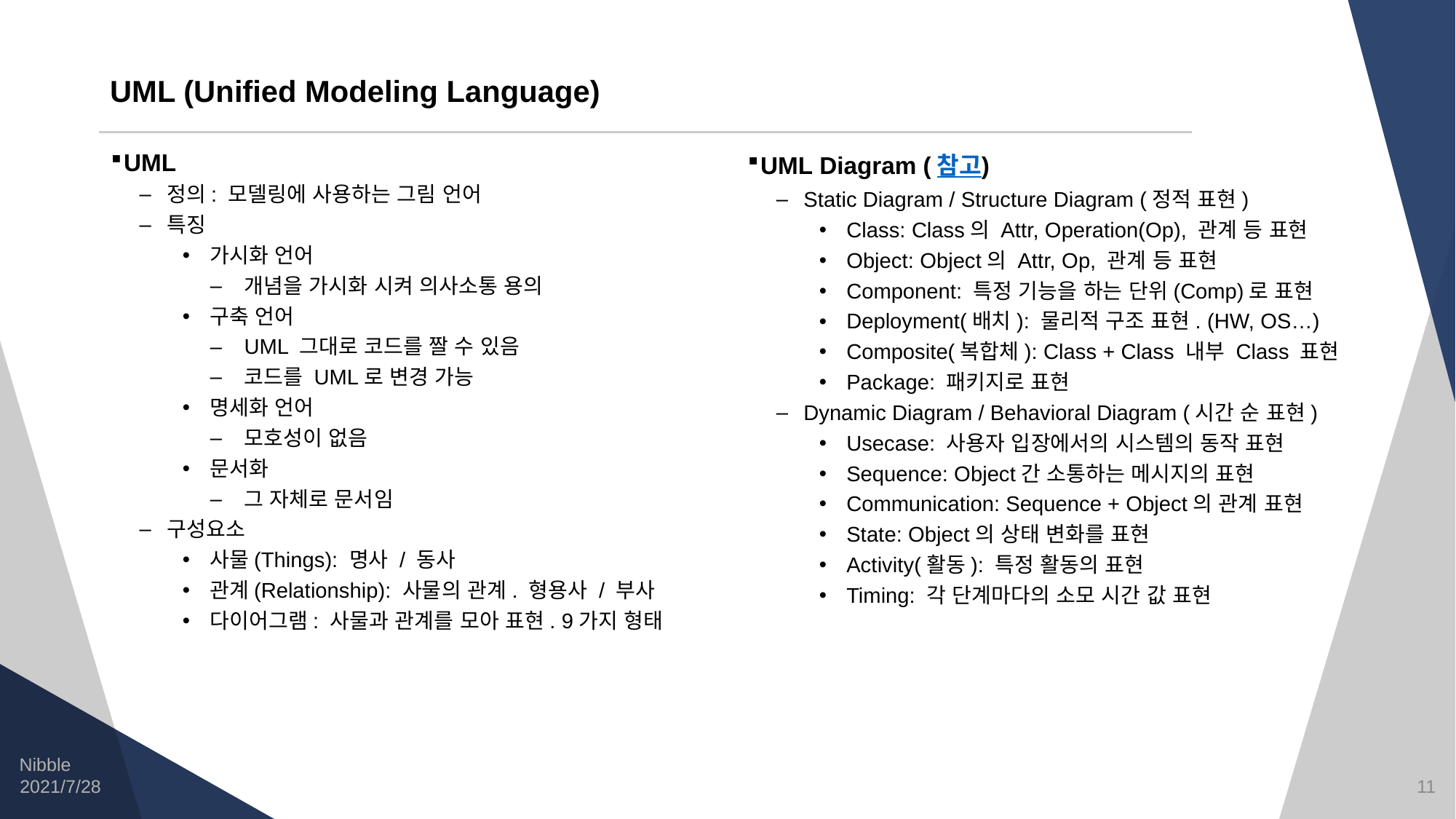

# UML (Unified Modeling Language)
UML Diagram (참고)
Static Diagram / Structure Diagram (정적 표현)
Class: Class의 Attr, Operation(Op), 관계 등 표현
Object: Object의 Attr, Op, 관계 등 표현
Component: 특정 기능을 하는 단위(Comp)로 표현
Deployment(배치): 물리적 구조 표현. (HW, OS…)
Composite(복합체): Class + Class 내부 Class 표현
Package: 패키지로 표현
Dynamic Diagram / Behavioral Diagram (시간 순 표현)
Usecase: 사용자 입장에서의 시스템의 동작 표현
Sequence: Object간 소통하는 메시지의 표현
Communication: Sequence + Object의 관계 표현
State: Object의 상태 변화를 표현
Activity(활동): 특정 활동의 표현
Timing: 각 단계마다의 소모 시간 값 표현

UML
정의: 모델링에 사용하는 그림 언어
특징
가시화 언어
개념을 가시화 시켜 의사소통 용의
구축 언어
UML 그대로 코드를 짤 수 있음
코드를 UML로 변경 가능
명세화 언어
모호성이 없음
문서화
그 자체로 문서임
구성요소
사물(Things): 명사 / 동사
관계(Relationship): 사물의 관계. 형용사 / 부사
다이어그램: 사물과 관계를 모아 표현. 9가지 형태
Nibble
2021/7/28
11